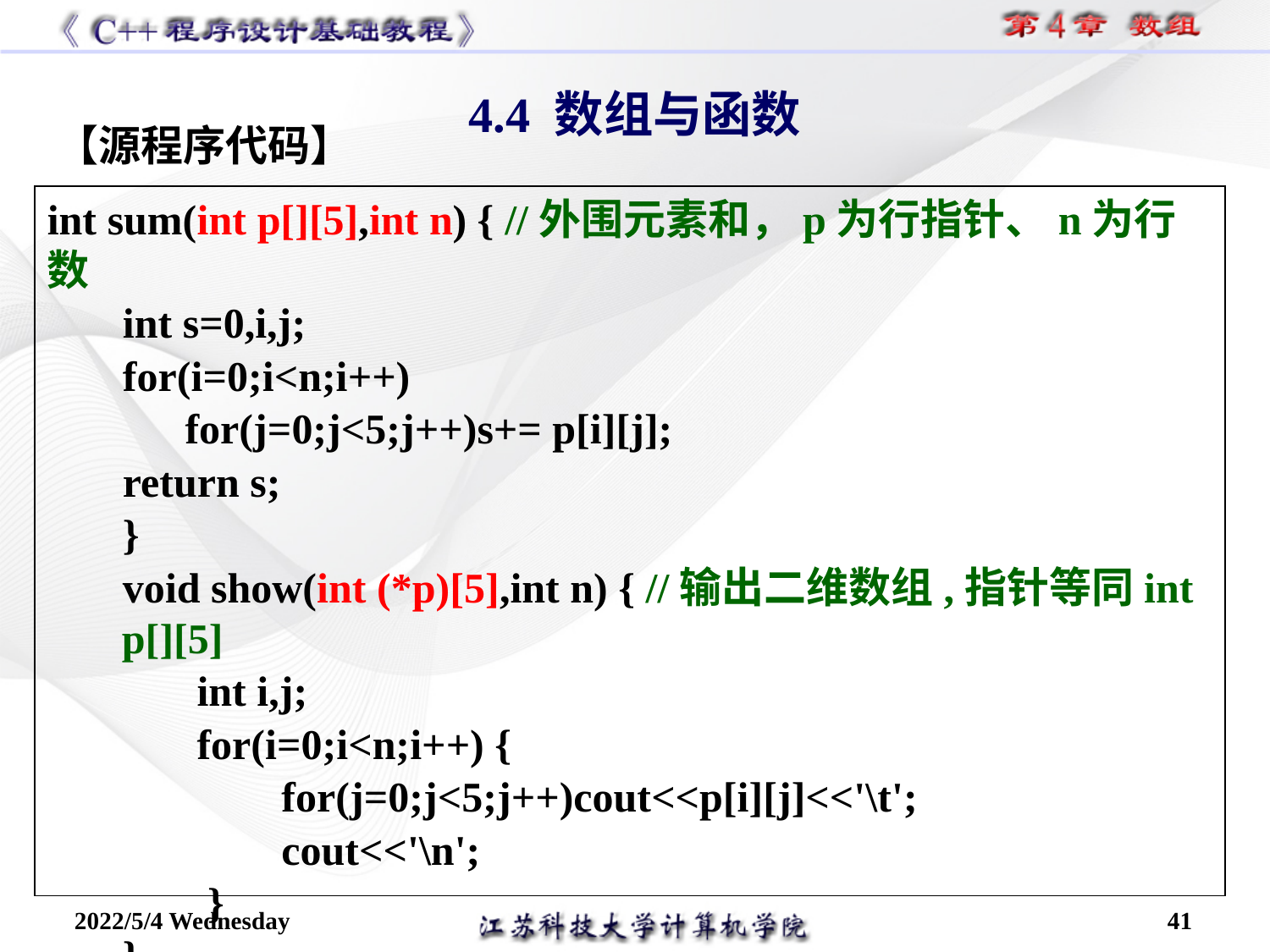

4.4 数组与函数
【源程序代码】
int sum(int p[][5],int n) { //外围元素和，p为行指针、n为行数
int s=0,i,j;
for(i=0;i<n;i++)
for(j=0;j<5;j++)s+= p[i][j];
return s;
}
void show(int (*p)[5],int n) { //输出二维数组,指针等同int p[][5]
       int i,j;
       for(i=0;i<n;i++) {
               for(j=0;j<5;j++)cout<<p[i][j]<<'\t';
               cout<<'\n';
        }
}